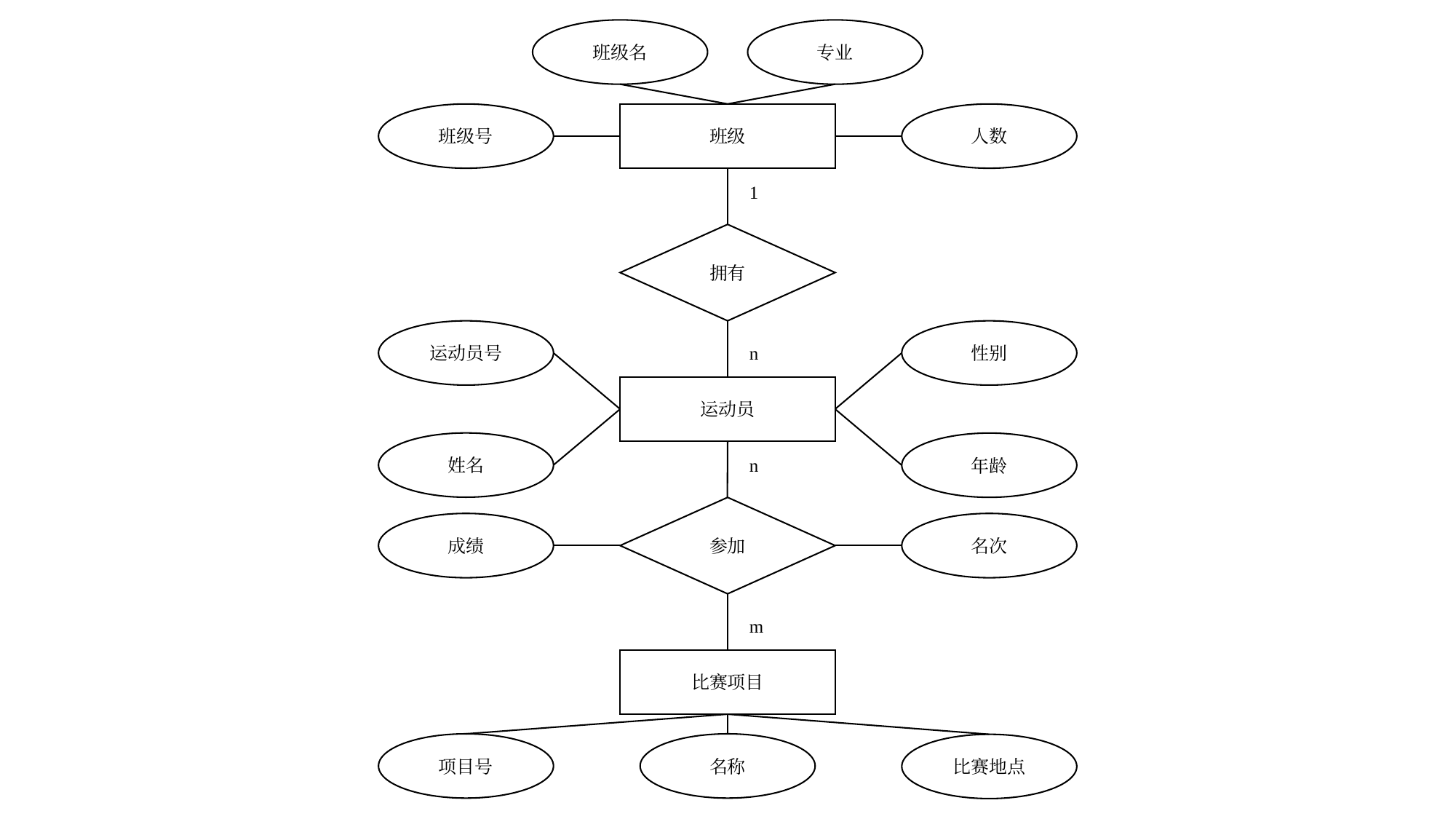

班级名
专业
班级
人数
班级号
1
拥有
运动员号
性别
n
运动员
姓名
年龄
n
参加
成绩
名次
m
比赛项目
项目号
名称
比赛地点